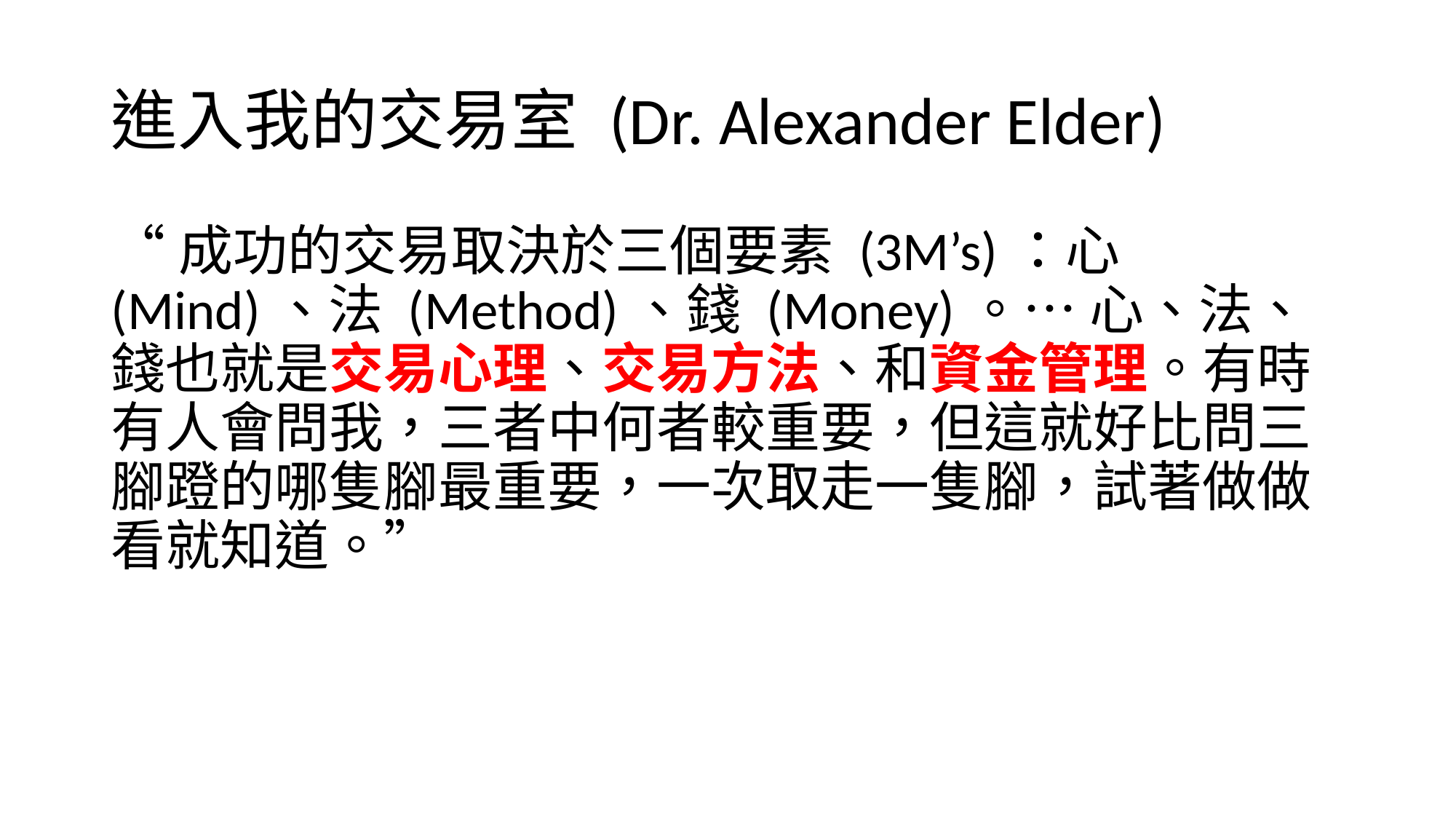

# 進入我的交易室 (Dr. Alexander Elder)
“成功的交易取決於三個要素 (3M’s)：心 (Mind)、法 (Method)、錢 (Money)。… 心、法、錢也就是交易心理、交易方法、和資金管理。有時有人會問我，三者中何者較重要，但這就好比問三腳蹬的哪隻腳最重要，一次取走一隻腳，試著做做看就知道。”